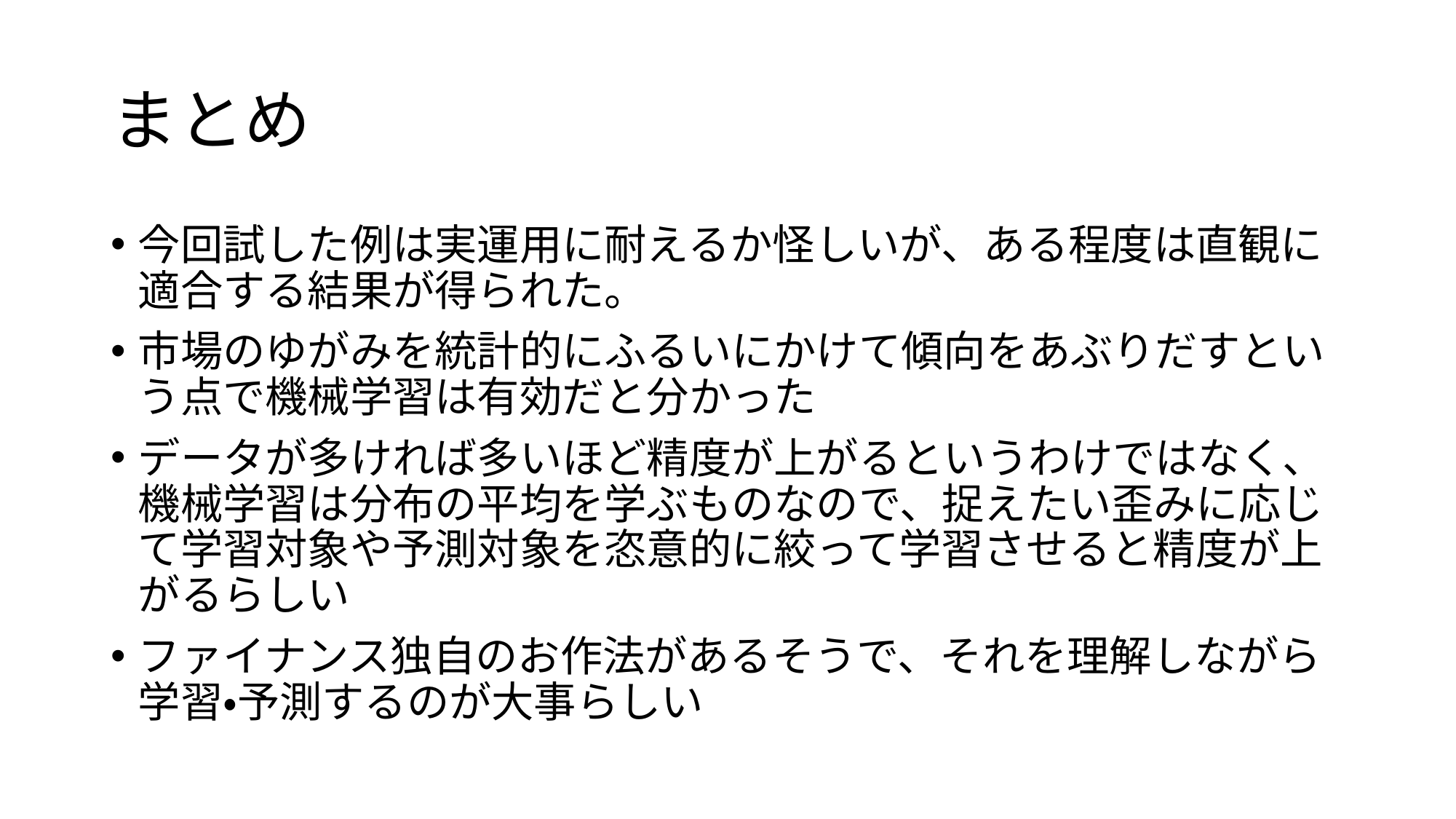

# まとめ
今回試した例は実運用に耐えるか怪しいが、ある程度は直観に適合する結果が得られた。
市場のゆがみを統計的にふるいにかけて傾向をあぶりだすという点で機械学習は有効だと分かった
データが多ければ多いほど精度が上がるというわけではなく、機械学習は分布の平均を学ぶものなので、捉えたい歪みに応じて学習対象や予測対象を恣意的に絞って学習させると精度が上がるらしい
ファイナンス独自のお作法があるそうで、それを理解しながら学習・予測するのが大事らしい